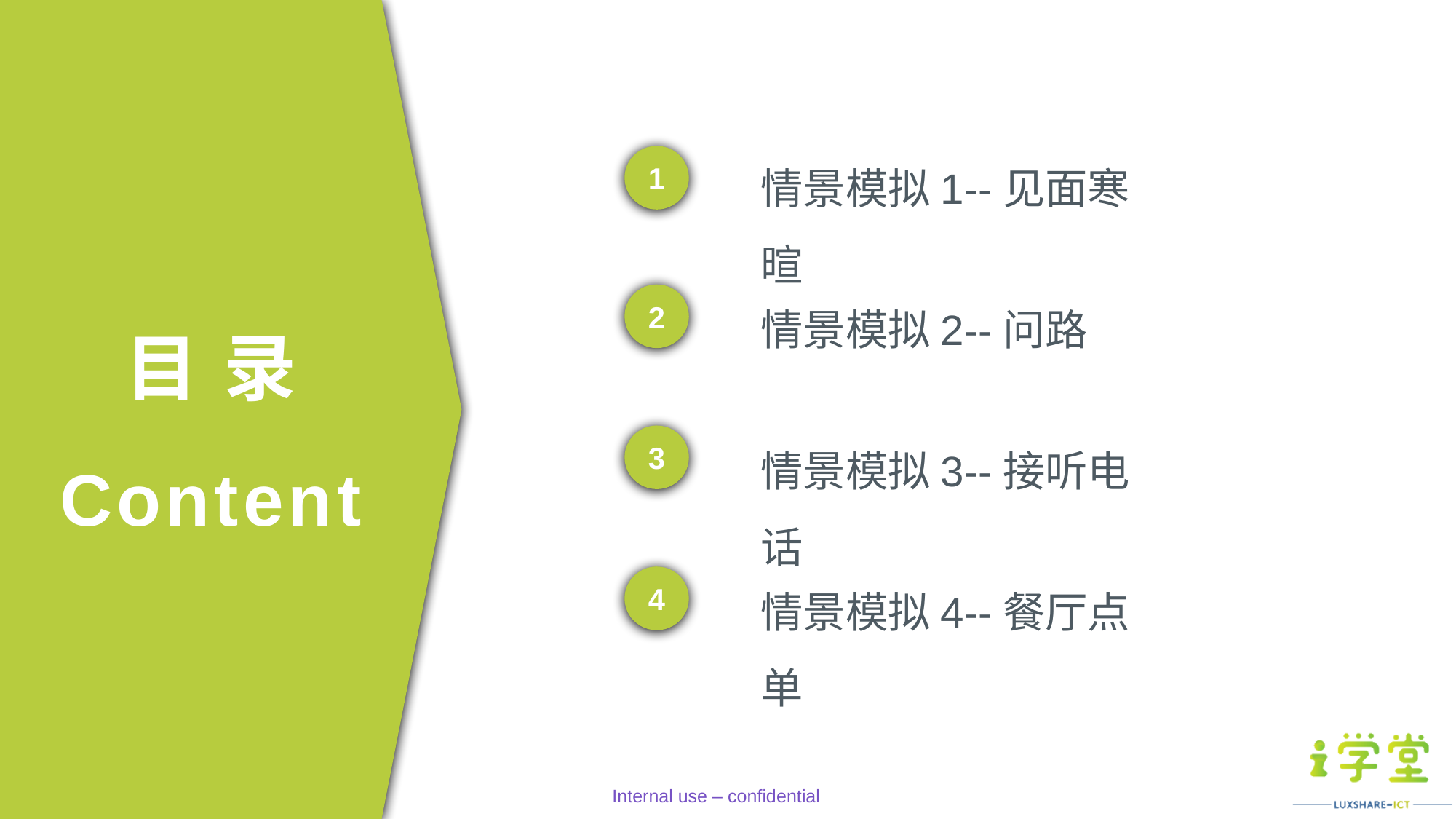

情景模拟1--见面寒暄
1
情景模拟2--问路
2
情景模拟3--接听电话
3
情景模拟4--餐厅点单
4